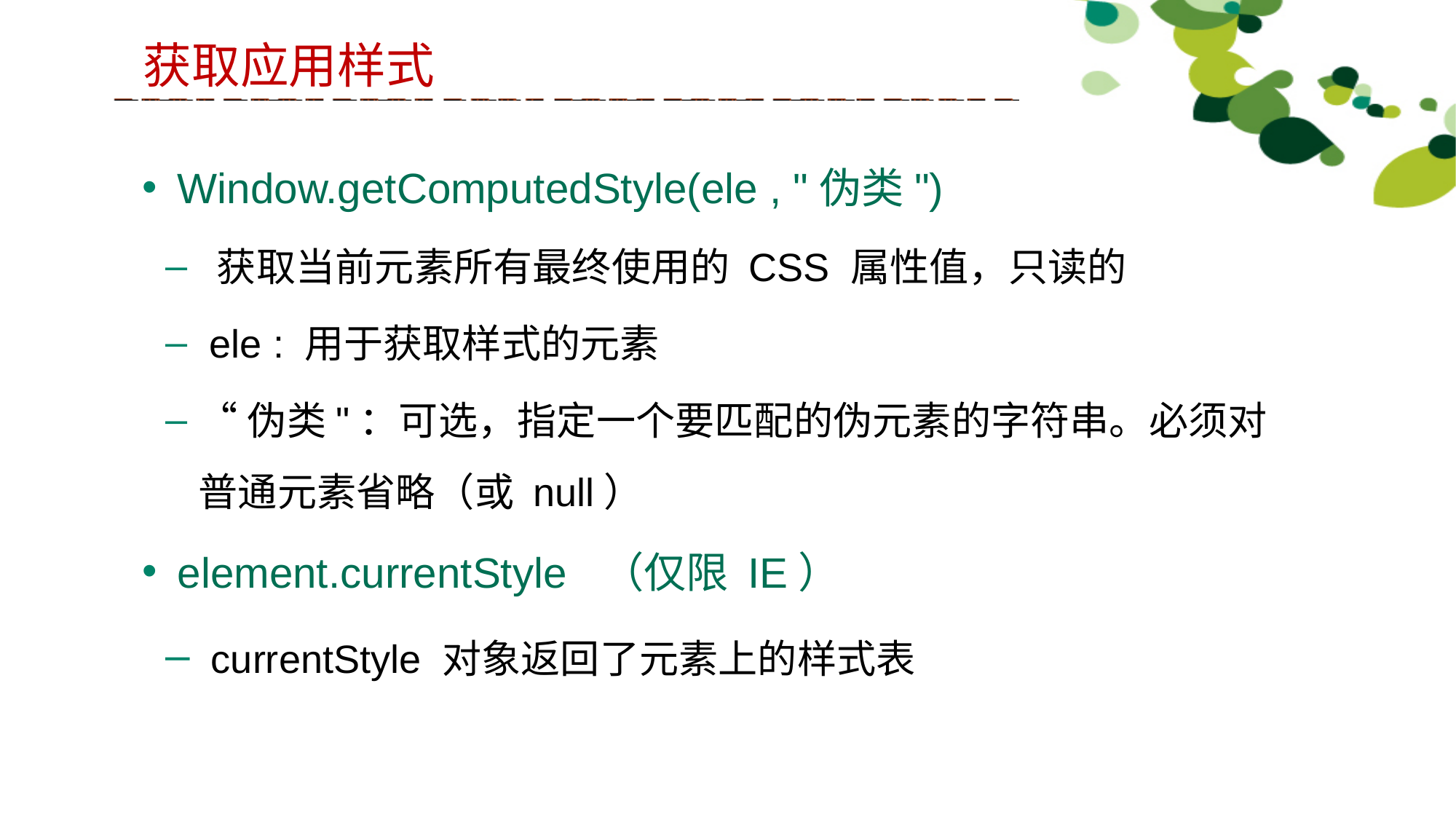

获取应用样式
 Window.getComputedStyle(ele , "伪类")
 获取当前元素所有最终使用的 CSS 属性值，只读的
 ele : 用于获取样式的元素
“伪类"：可选，指定一个要匹配的伪元素的字符串。必须对普通元素省略（或 null）
 element.currentStyle  （仅限 IE）
 currentStyle 对象返回了元素上的样式表